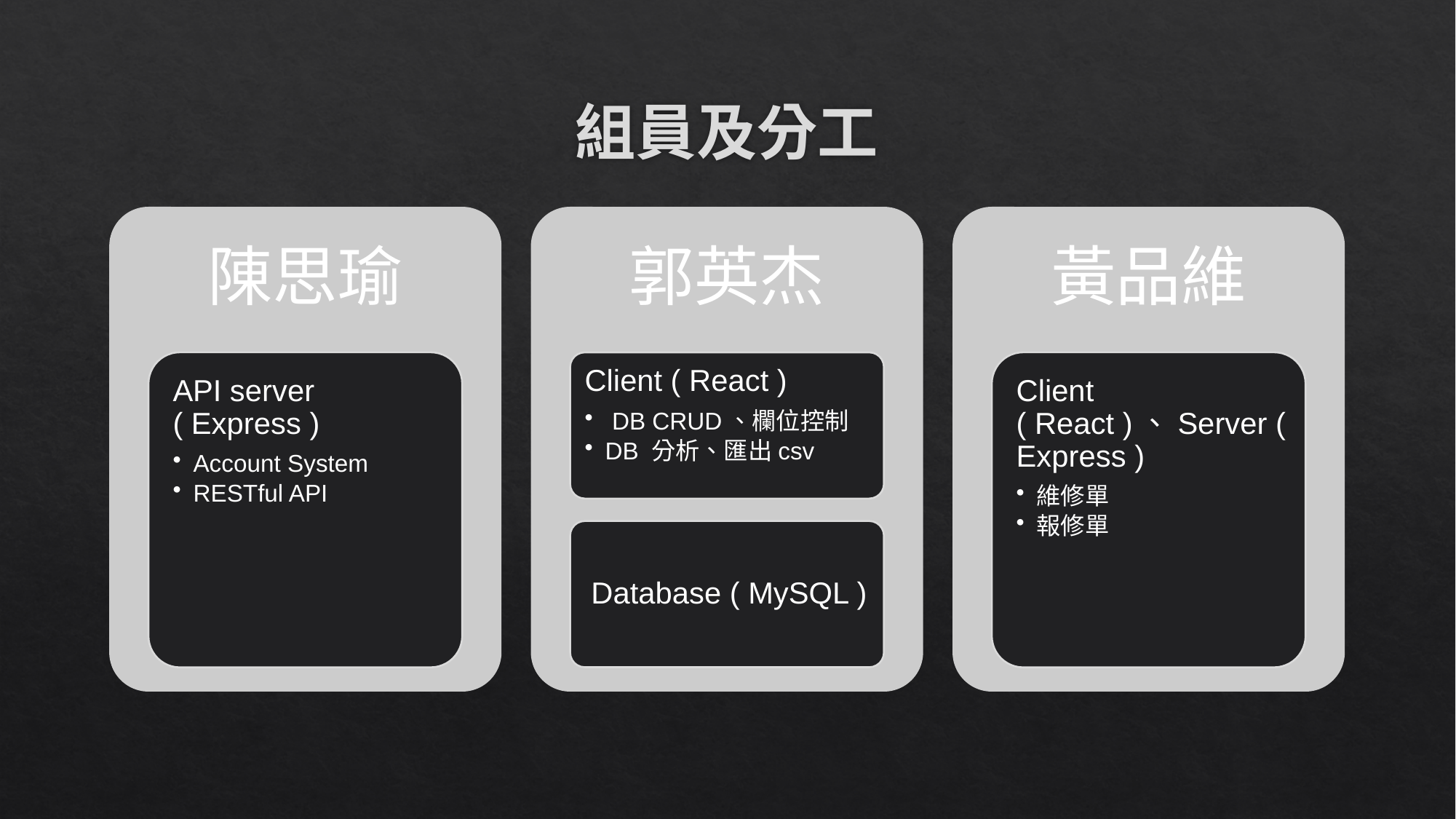

# 組員及分工
陳思瑜
API server ( Express )
Account System
RESTful API
郭英杰
Client ( React )
 DB CRUD、欄位控制
DB 分析、匯出csv
Database ( MySQL )
黃品維
Client ( React )、Server ( Express )
維修單
報修單